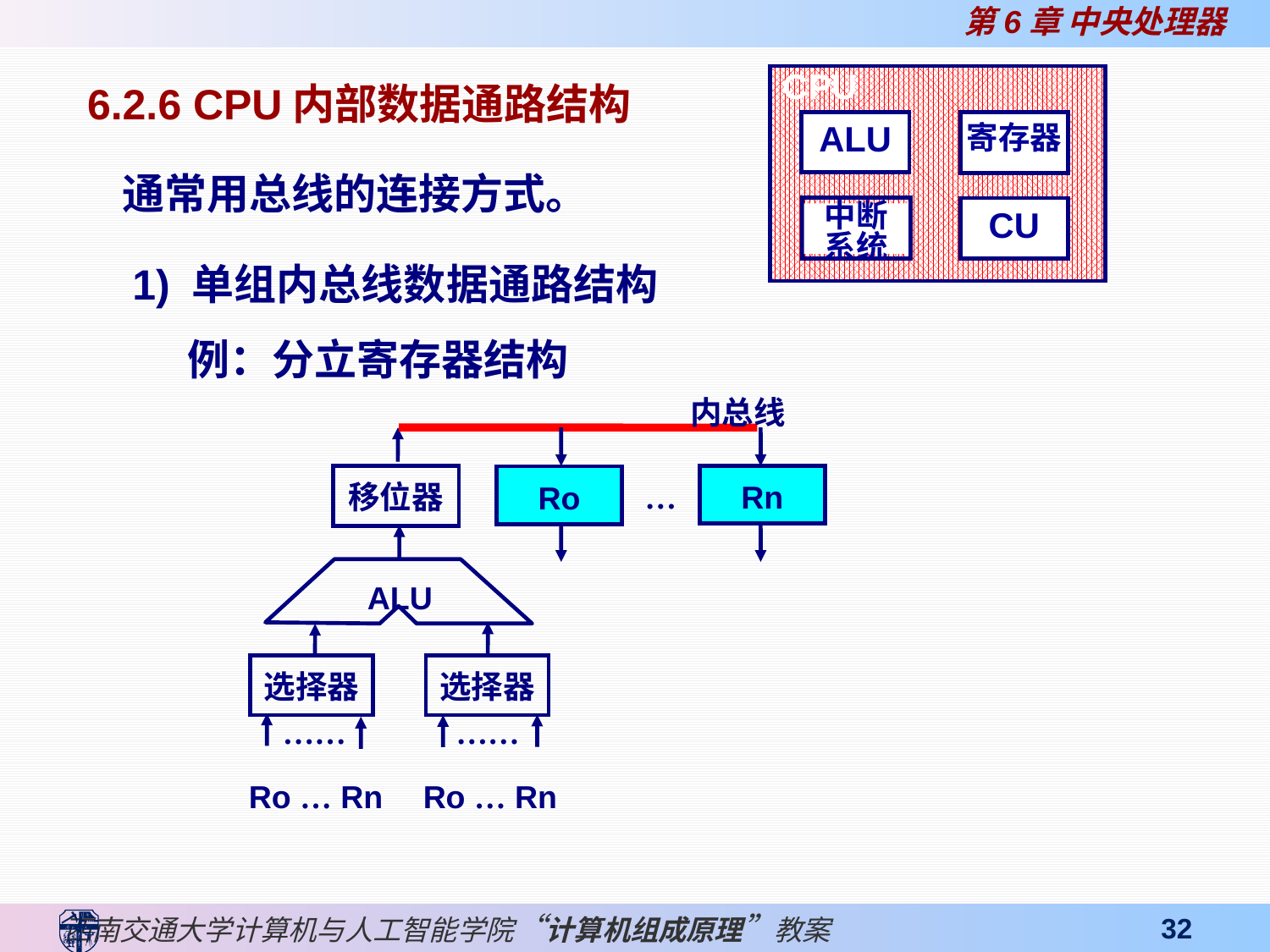

CPU

ALU
寄存器

中断
系统
CU
6.2.6 CPU内部数据通路结构
通常用总线的连接方式。
1) 单组内总线数据通路结构
例：分立寄存器结构
内总线

移位器

选择器
选择器
…
Rn
Ro

ALU
……
……
Ro … Rn
Ro … Rn